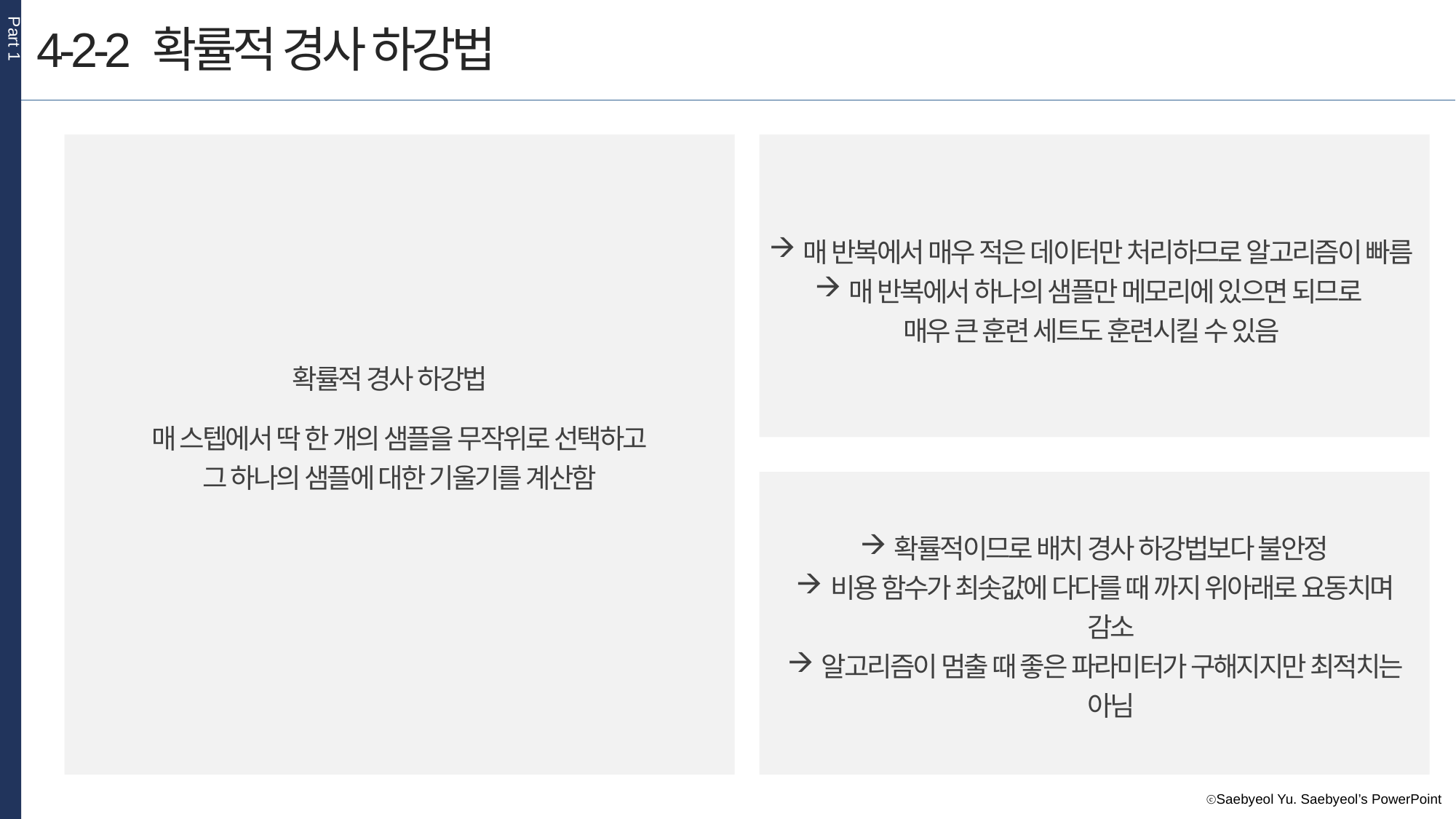

Part 1
4-2-2 확률적 경사 하강법

매 반복에서 매우 적은 데이터만 처리하므로 알고리즘이 빠름
매 반복에서 하나의 샘플만 메모리에 있으면 되므로
매우 큰 훈련 세트도 훈련시킬 수 있음
확률적 경사 하강법
매 스텝에서 딱 한 개의 샘플을 무작위로 선택하고
그 하나의 샘플에 대한 기울기를 계산함
확률적이므로 배치 경사 하강법보다 불안정
비용 함수가 최솟값에 다다를 때 까지 위아래로 요동치며 감소
알고리즘이 멈출 때 좋은 파라미터가 구해지지만 최적치는 아님